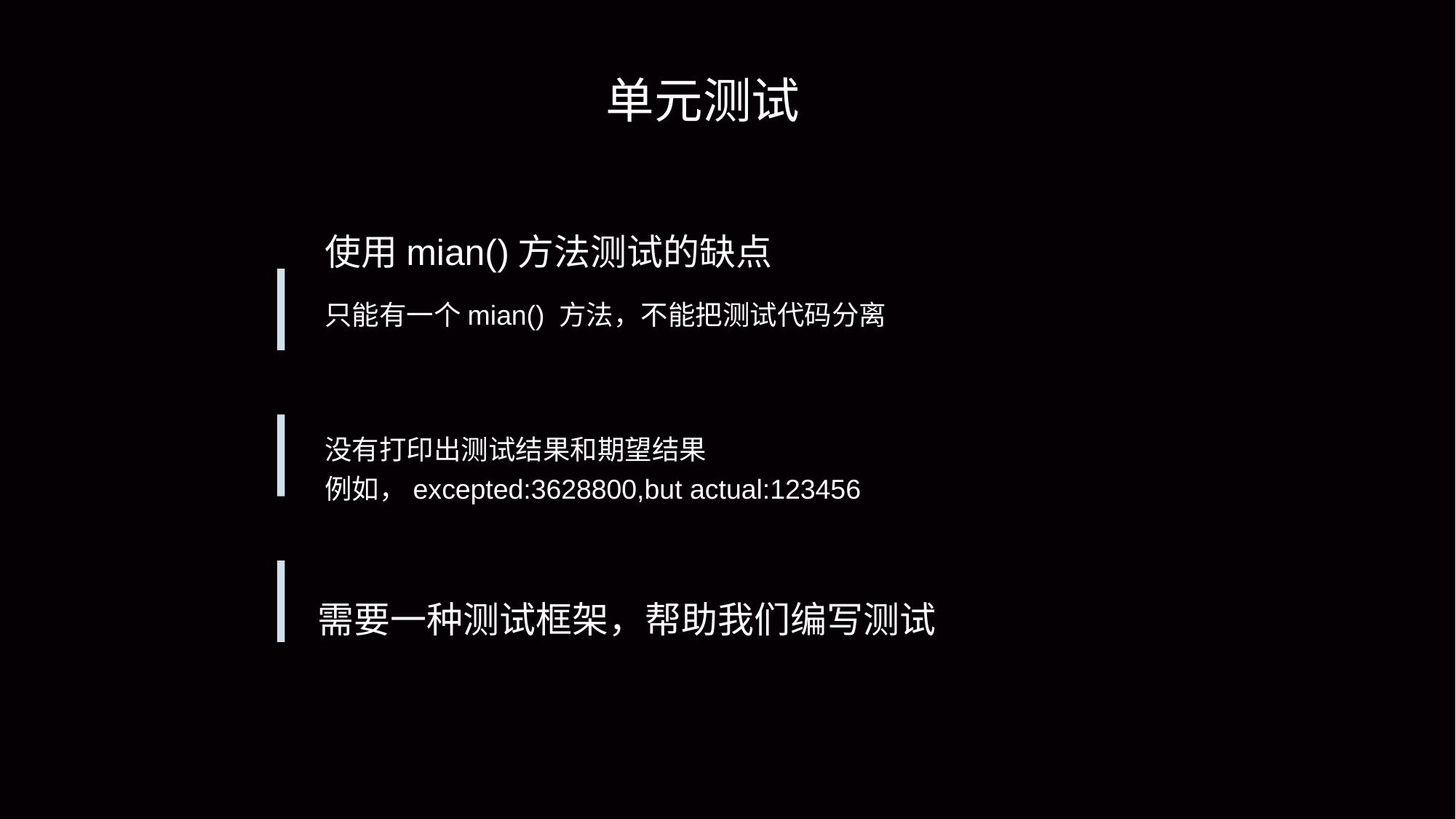

单元测试
使用mian()方法测试的缺点

只能有一个mian() 方法，不能把测试代码分离

没有打印出测试结果和期望结果
例如，excepted:3628800,but actual:123456

需要一种测试框架，帮助我们编写测试